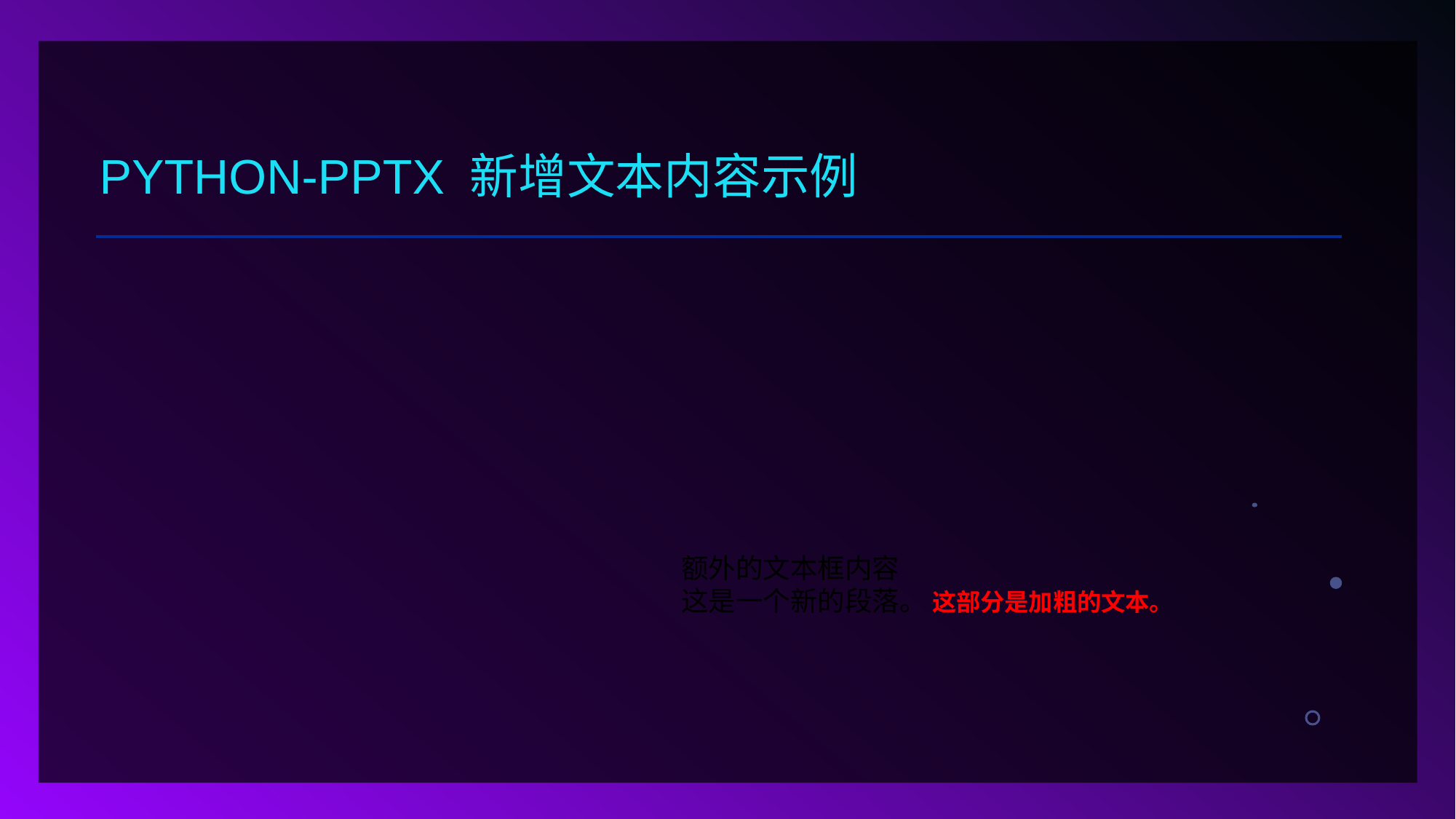

# python-pptx 新增文本内容示例

额外的文本框内容
这是一个新的段落。 这部分是加粗的文本。